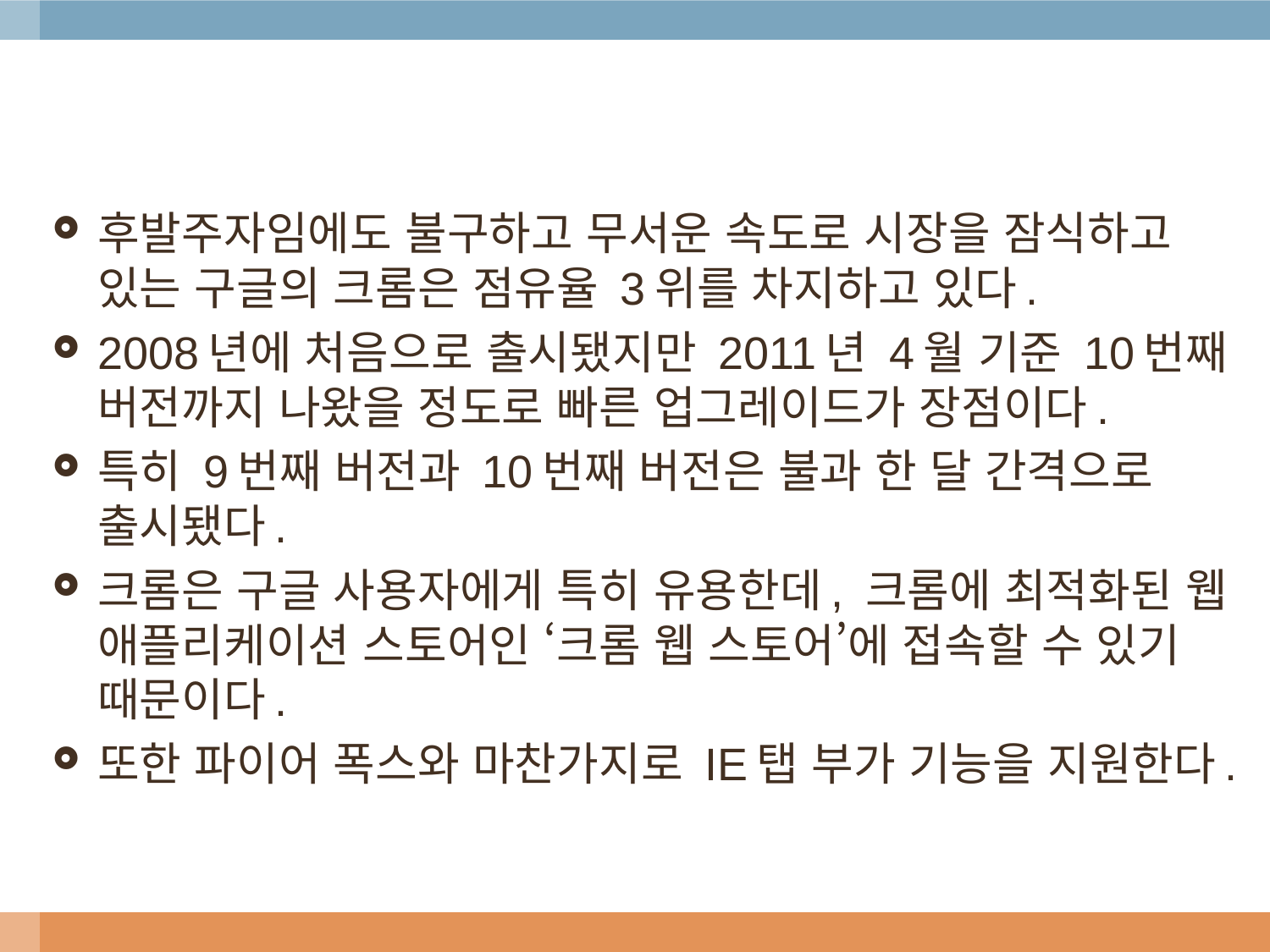

#
후발주자임에도 불구하고 무서운 속도로 시장을 잠식하고 있는 구글의 크롬은 점유율 3위를 차지하고 있다.
2008년에 처음으로 출시됐지만 2011년 4월 기준 10번째 버전까지 나왔을 정도로 빠른 업그레이드가 장점이다.
특히 9번째 버전과 10번째 버전은 불과 한 달 간격으로 출시됐다.
크롬은 구글 사용자에게 특히 유용한데, 크롬에 최적화된 웹 애플리케이션 스토어인 ‘크롬 웹 스토어’에 접속할 수 있기 때문이다.
또한 파이어 폭스와 마찬가지로 IE탭 부가 기능을 지원한다.